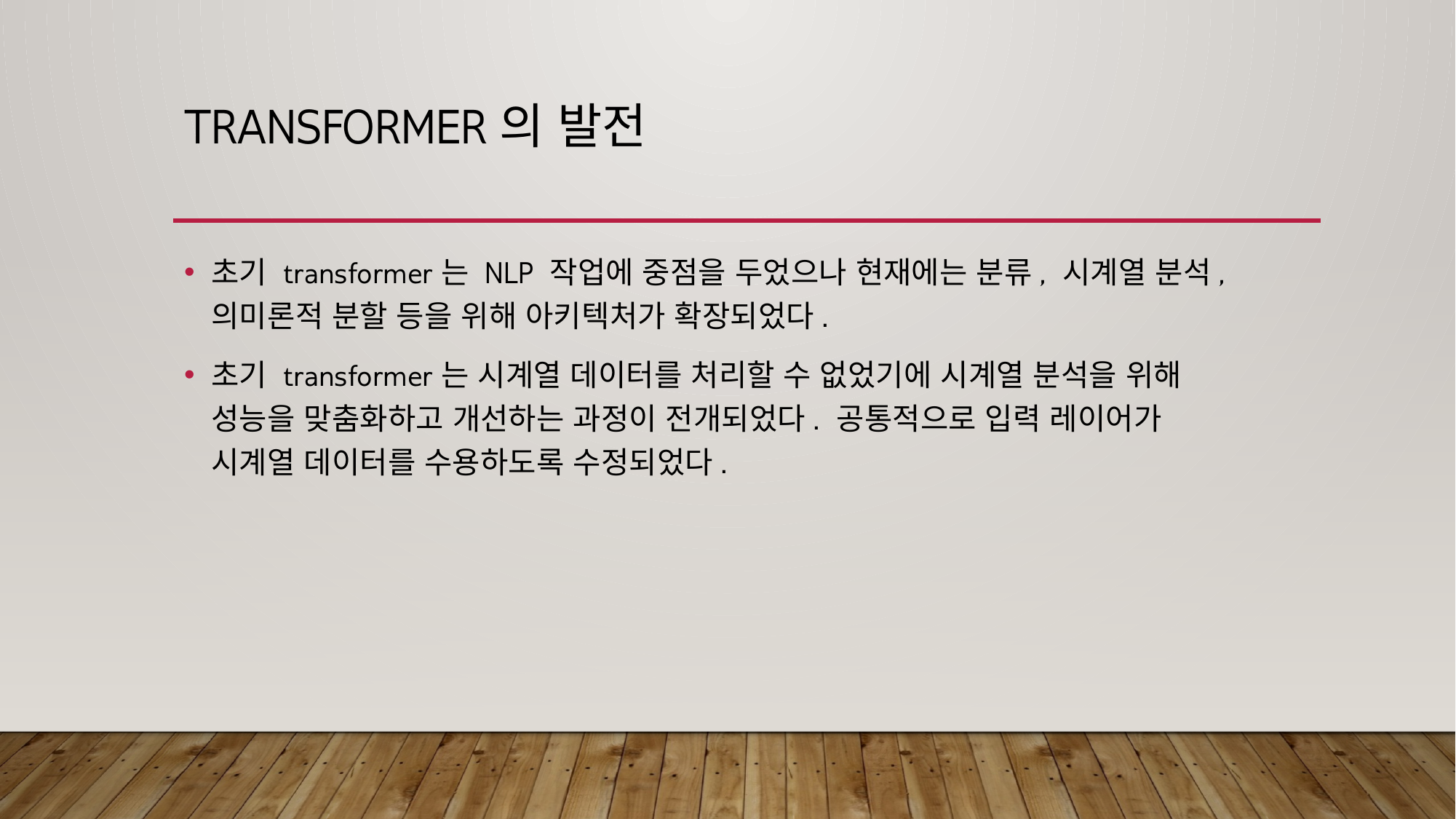

# Transformer의 발전
초기 transformer는 NLP 작업에 중점을 두었으나 현재에는 분류, 시계열 분석,
의미론적 분할 등을 위해 아키텍처가 확장되었다.
초기 transformer는 시계열 데이터를 처리할 수 없었기에 시계열 분석을 위해
성능을 맞춤화하고 개선하는 과정이 전개되었다. 공통적으로 입력 레이어가
시계열 데이터를 수용하도록 수정되었다.